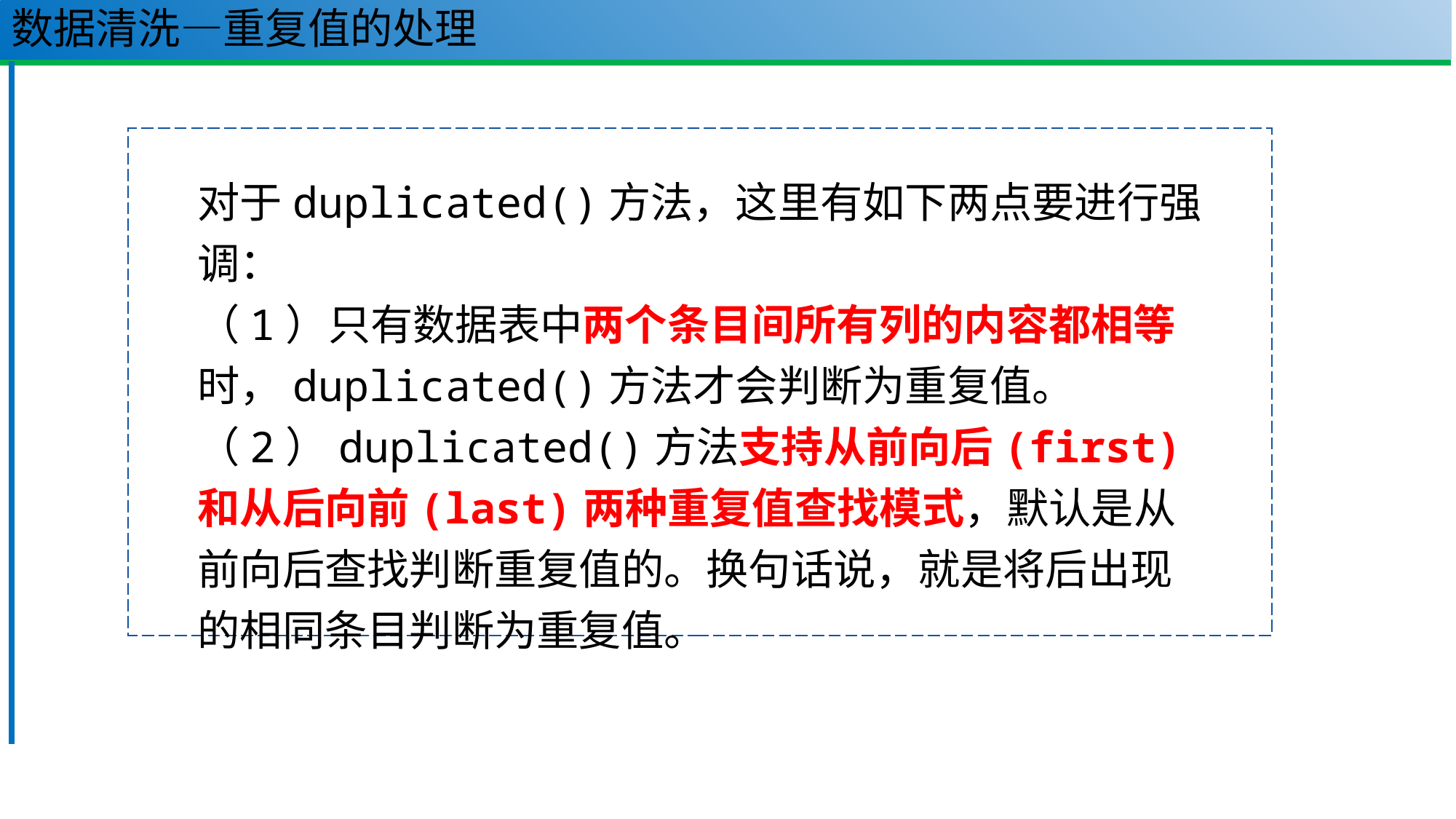

# 数据清洗—重复值的处理

对于duplicated()方法，这里有如下两点要进行强调：
（1）只有数据表中两个条目间所有列的内容都相等时，duplicated()方法才会判断为重复值。
（2）duplicated()方法支持从前向后(first)和从后向前(last)两种重复值查找模式，默认是从前向后查找判断重复值的。换句话说，就是将后出现的相同条目判断为重复值。